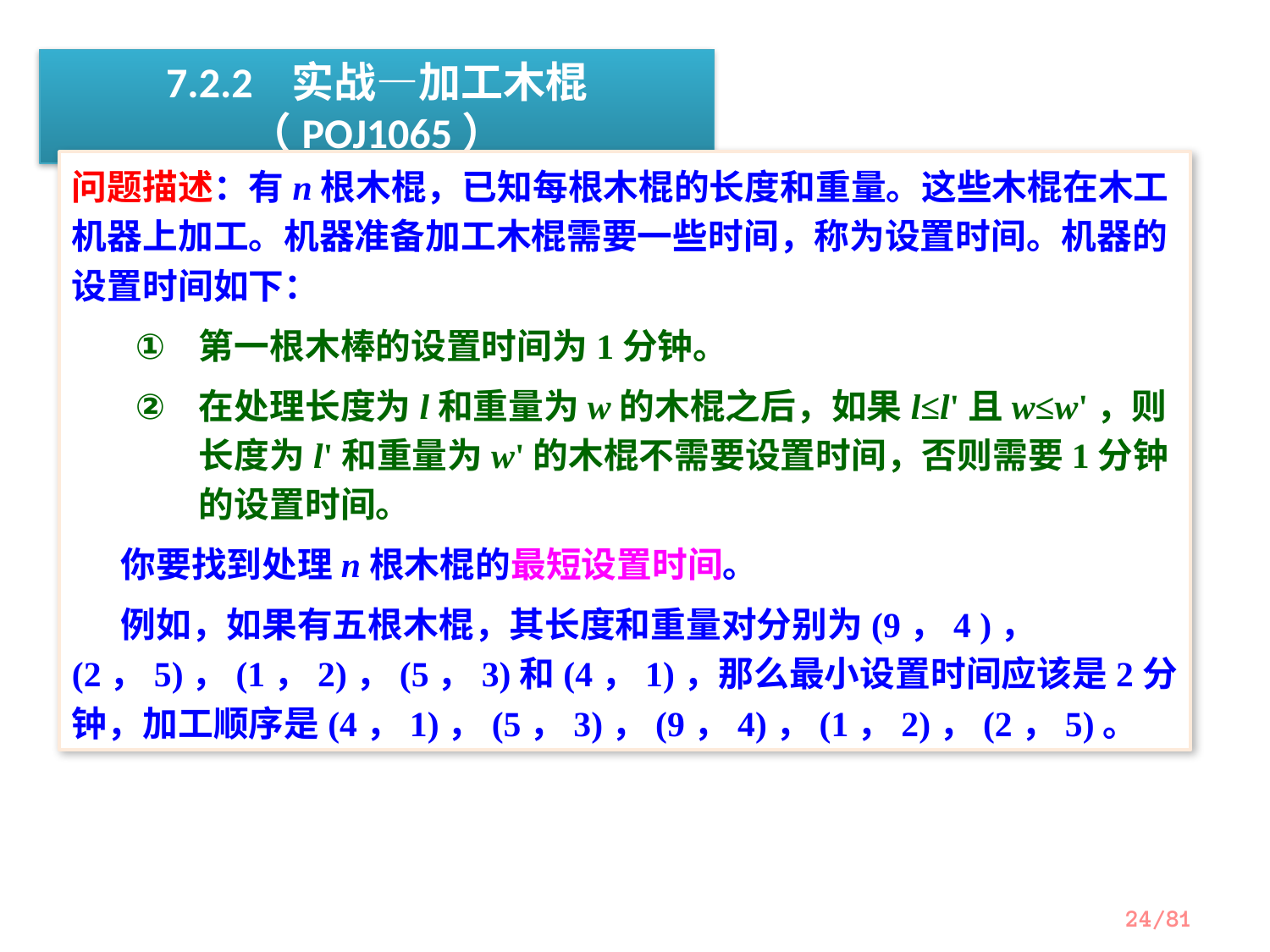

7.2.2   实战—加工木棍（POJ1065）
问题描述：有n根木棍，已知每根木棍的长度和重量。这些木棍在木工机器上加工。机器准备加工木棍需要一些时间，称为设置时间。机器的设置时间如下：
第一根木棒的设置时间为1分钟。
在处理长度为l和重量为w的木棍之后，如果l≤l'且w≤w'，则长度为l'和重量为w'的木棍不需要设置时间，否则需要1分钟的设置时间。
     你要找到处理n根木棍的最短设置时间。
     例如，如果有五根木棍，其长度和重量对分别为(9，4 )，(2，5)，(1，2)，(5，3)和(4，1)，那么最小设置时间应该是2分钟，加工顺序是(4，1)，(5，3)，(9，4)，(1，2)，(2，5)。
24/81